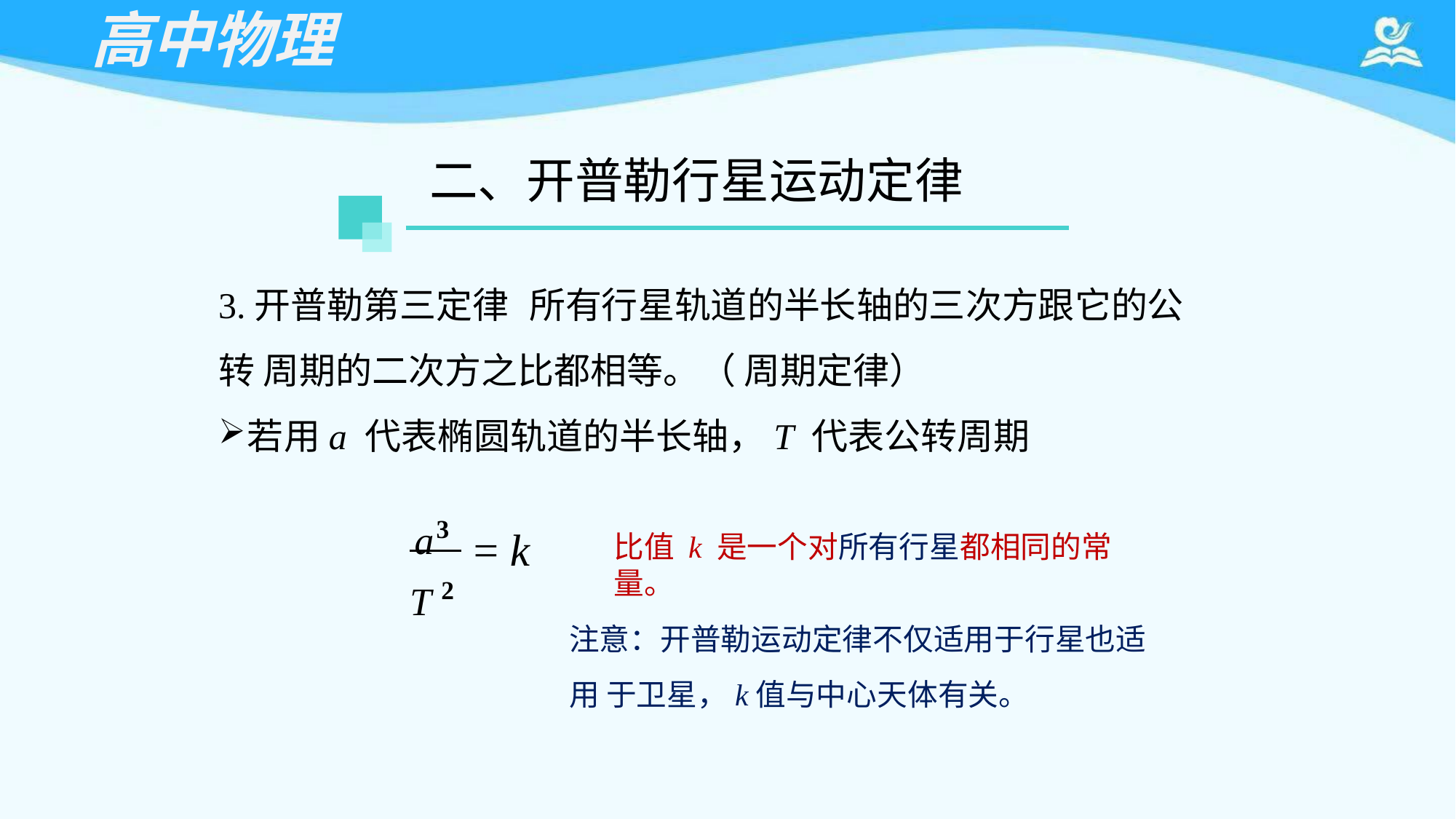

# 高中物理
二、开普勒行星运动定律

3.开普勒第三定律	所有行星轨道的半长轴的三次方跟它的公转 周期的二次方之比都相等。（ 周期定律）
若用a 代表椭圆轨道的半长轴，T 代表公转周期
a3

= k
比值 k 是一个对所有行星都相同的常量。
T 2

注意：开普勒运动定律不仅适用于行星也适用 于卫星，k值与中心天体有关。